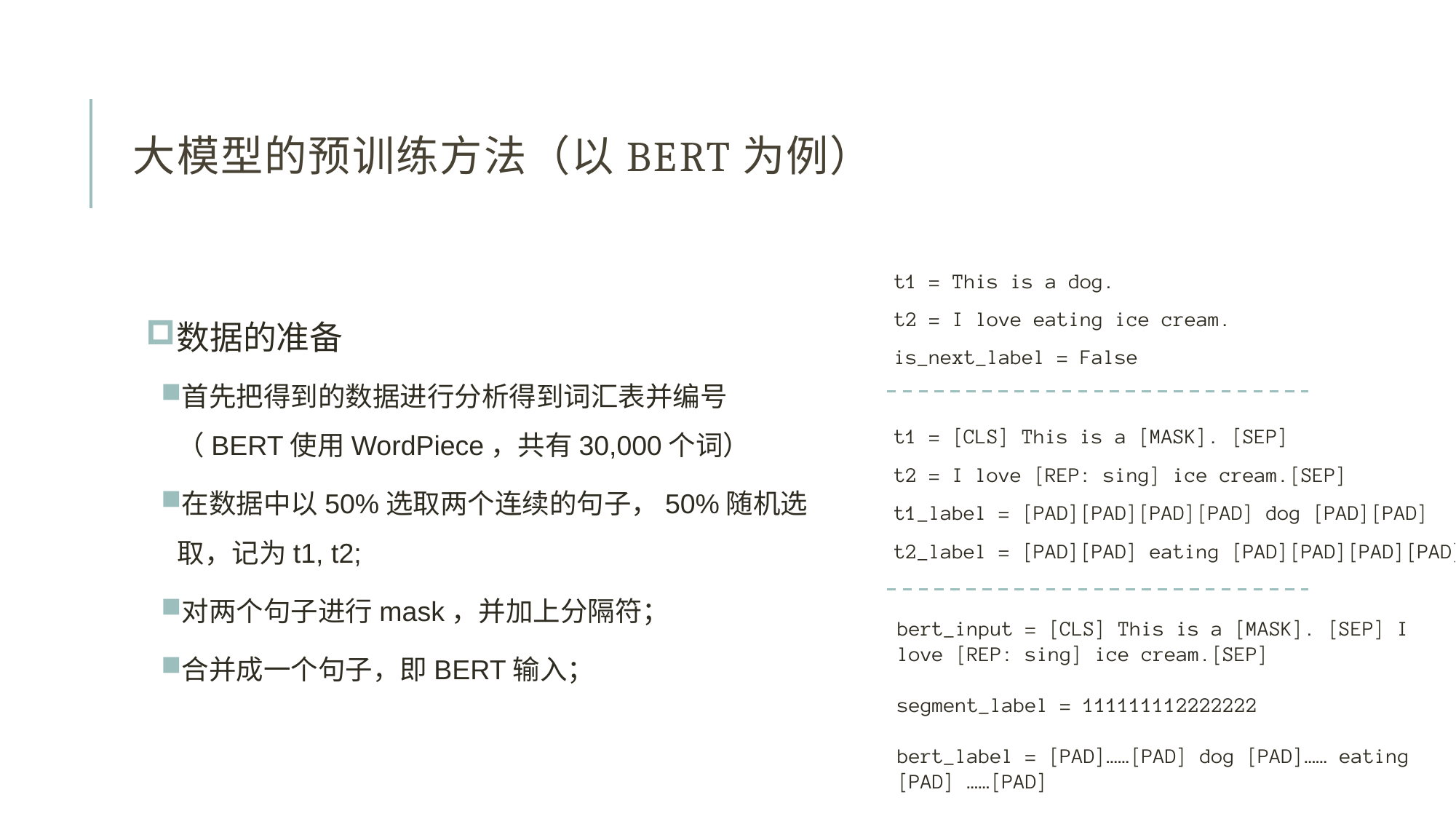

# 大模型的预训练方法（以BERT为例）
t1 = This is a dog.
t2 = I love eating ice cream.
is_next_label = False
数据的准备
首先把得到的数据进行分析得到词汇表并编号（BERT使用WordPiece，共有30,000个词）
在数据中以50%选取两个连续的句子，50%随机选取，记为t1, t2;
对两个句子进行mask，并加上分隔符；
合并成一个句子，即BERT输入；
t1 = [CLS] This is a [MASK]. [SEP]
t2 = I love [REP: sing] ice cream.[SEP]
t1_label = [PAD][PAD][PAD][PAD] dog [PAD][PAD]
t2_label = [PAD][PAD] eating [PAD][PAD][PAD][PAD]
bert_input = [CLS] This is a [MASK]. [SEP] I love [REP: sing] ice cream.[SEP]

segment_label = 111111112222222

bert_label = [PAD]……[PAD] dog [PAD]…… eating [PAD] ……[PAD]